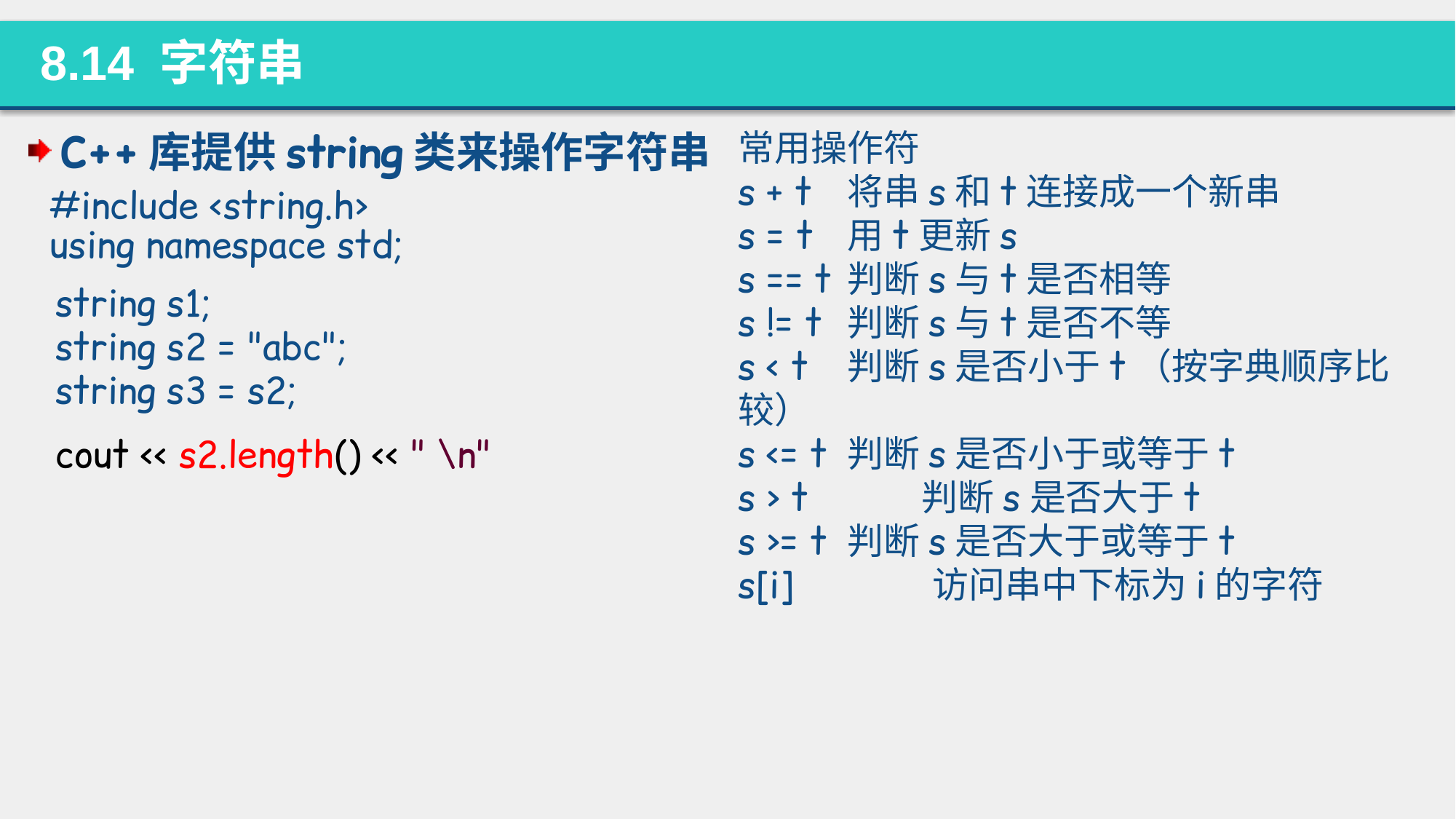

8.14 字符串
C++库提供string类来操作字符串
常用操作符
s + t	将串s和t连接成一个新串
s = t	用t更新s
s == t	判断s与t是否相等
s != t	判断s与t是否不等
s < t	判断s是否小于t（按字典顺序比较）
s <= t	判断s是否小于或等于t
s > t	      判断s是否大于t
s >= t	判断s是否大于或等于t
s[i]	       访问串中下标为i的字符
#include <string.h>
using namespace std;
string s1;
string s2 = "abc";
string s3 = s2;
cout << s2.length() << " \n"